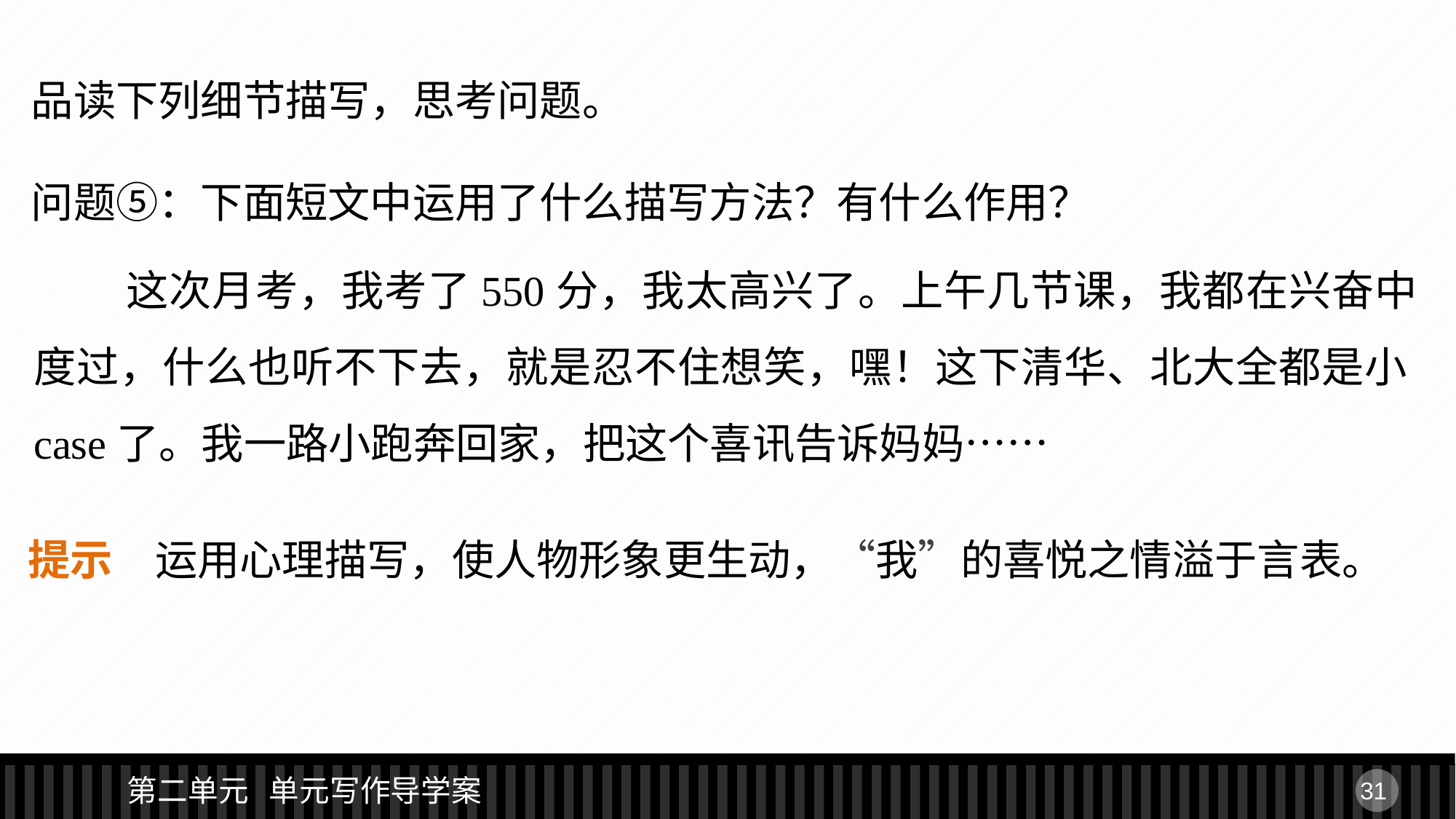

品读下列细节描写，思考问题。
问题⑤：下面短文中运用了什么描写方法？有什么作用？
        这次月考，我考了550分，我太高兴了。上午几节课，我都在兴奋中度过，什么也听不下去，就是忍不住想笑，嘿！这下清华、北大全都是小case了。我一路小跑奔回家，把这个喜讯告诉妈妈……
提示　运用心理描写，使人物形象更生动，“我”的喜悦之情溢于言表。